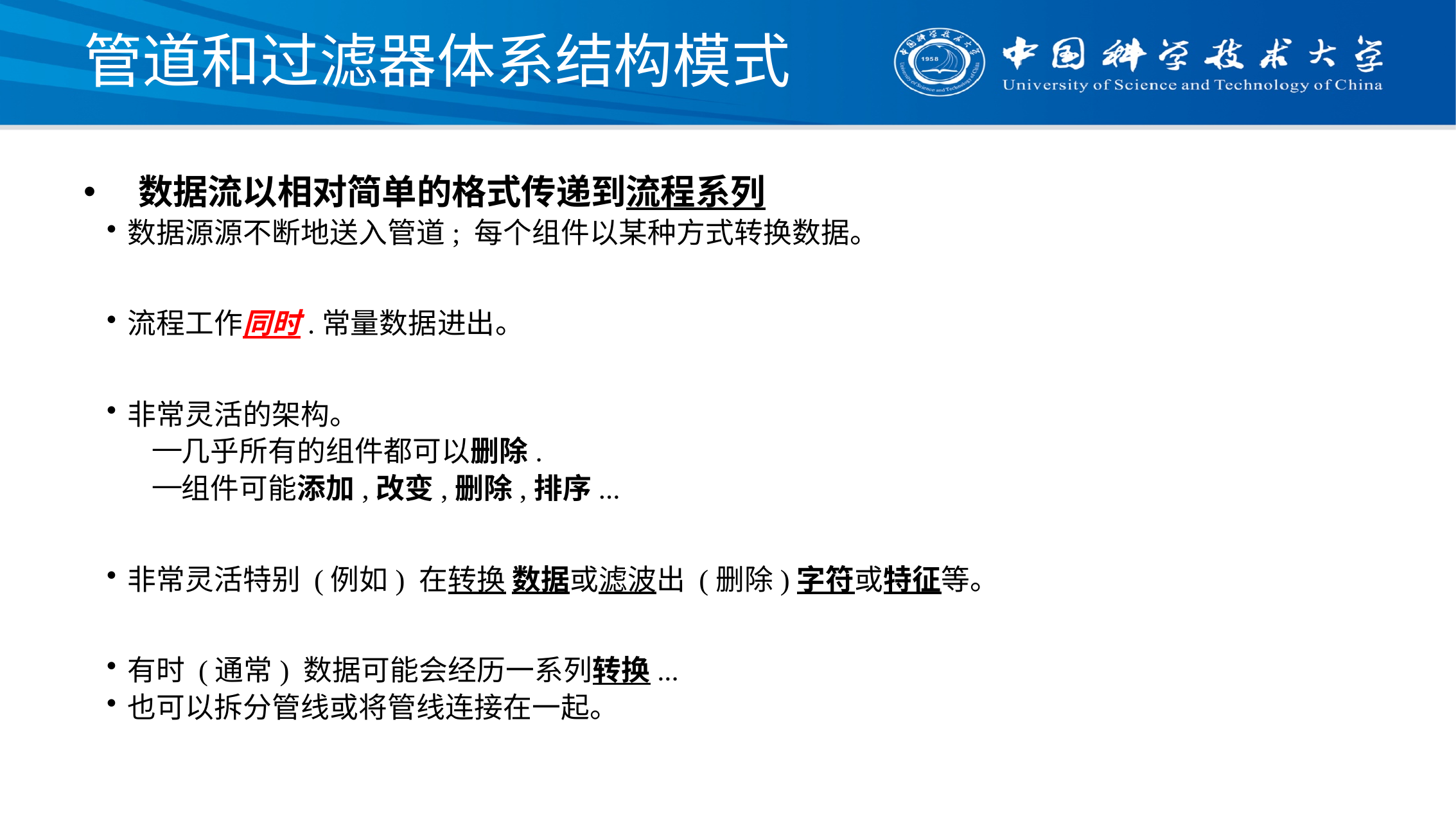

# 管道和过滤器体系结构模式
数据流以相对简单的格式传递到流程系列
数据源源不断地送入管道; 每个组件以某种方式转换数据。

流程工作同时.常量数据进出。

非常灵活的架构。
几乎所有的组件都可以删除.
组件可能添加,改变,删除,排序...

非常灵活特别 (例如) 在转换 数据或滤波出 (删除)字符或特征等。

有时 (通常) 数据可能会经历一系列转换...
也可以拆分管线或将管线连接在一起。